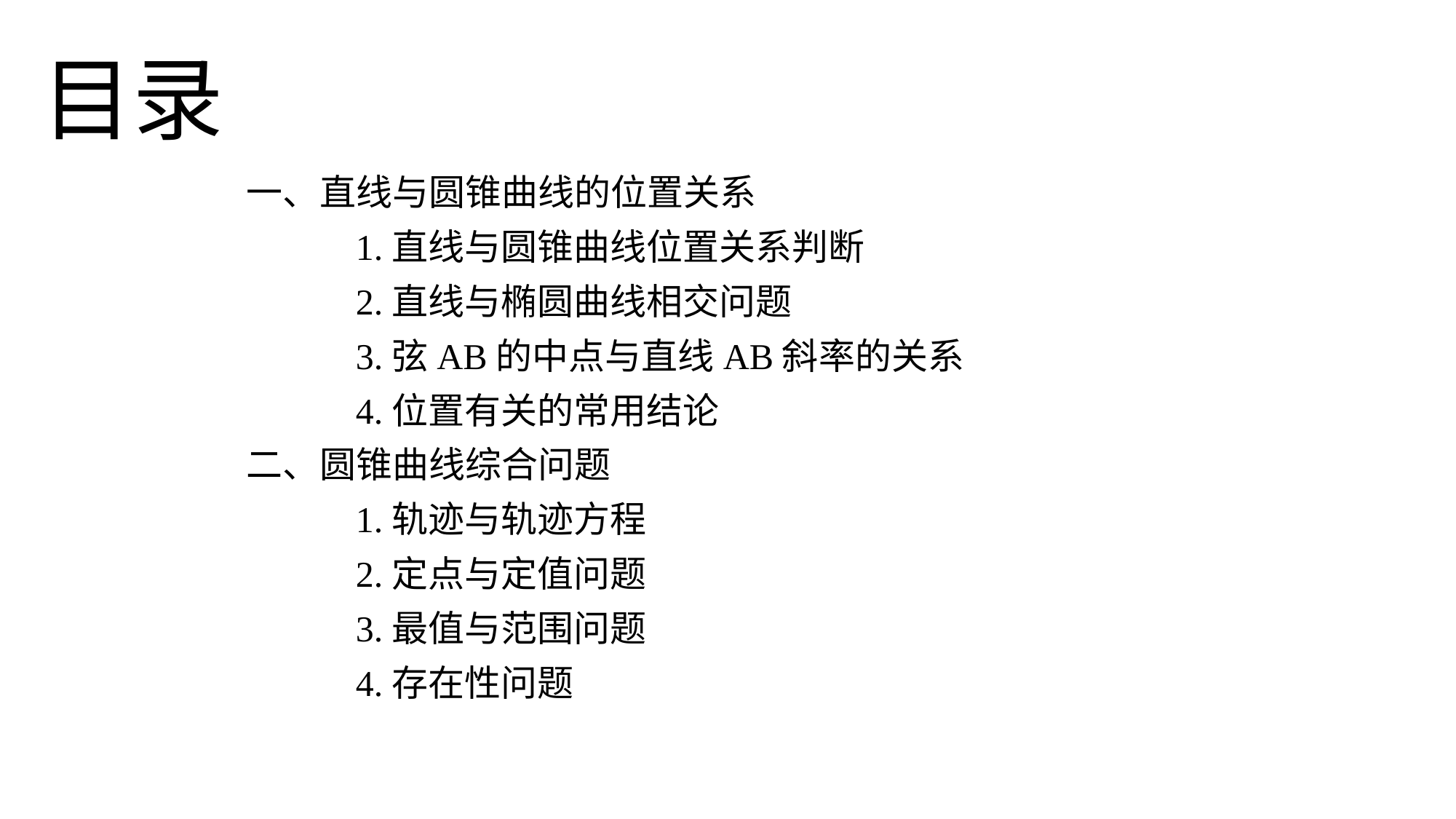

目录
一、直线与圆锥曲线的位置关系
	1.直线与圆锥曲线位置关系判断
 	2.直线与椭圆曲线相交问题
 	3.弦AB的中点与直线AB斜率的关系
 	4.位置有关的常用结论
二、圆锥曲线综合问题
	1.轨迹与轨迹方程
	2.定点与定值问题
	3.最值与范围问题
	4.存在性问题